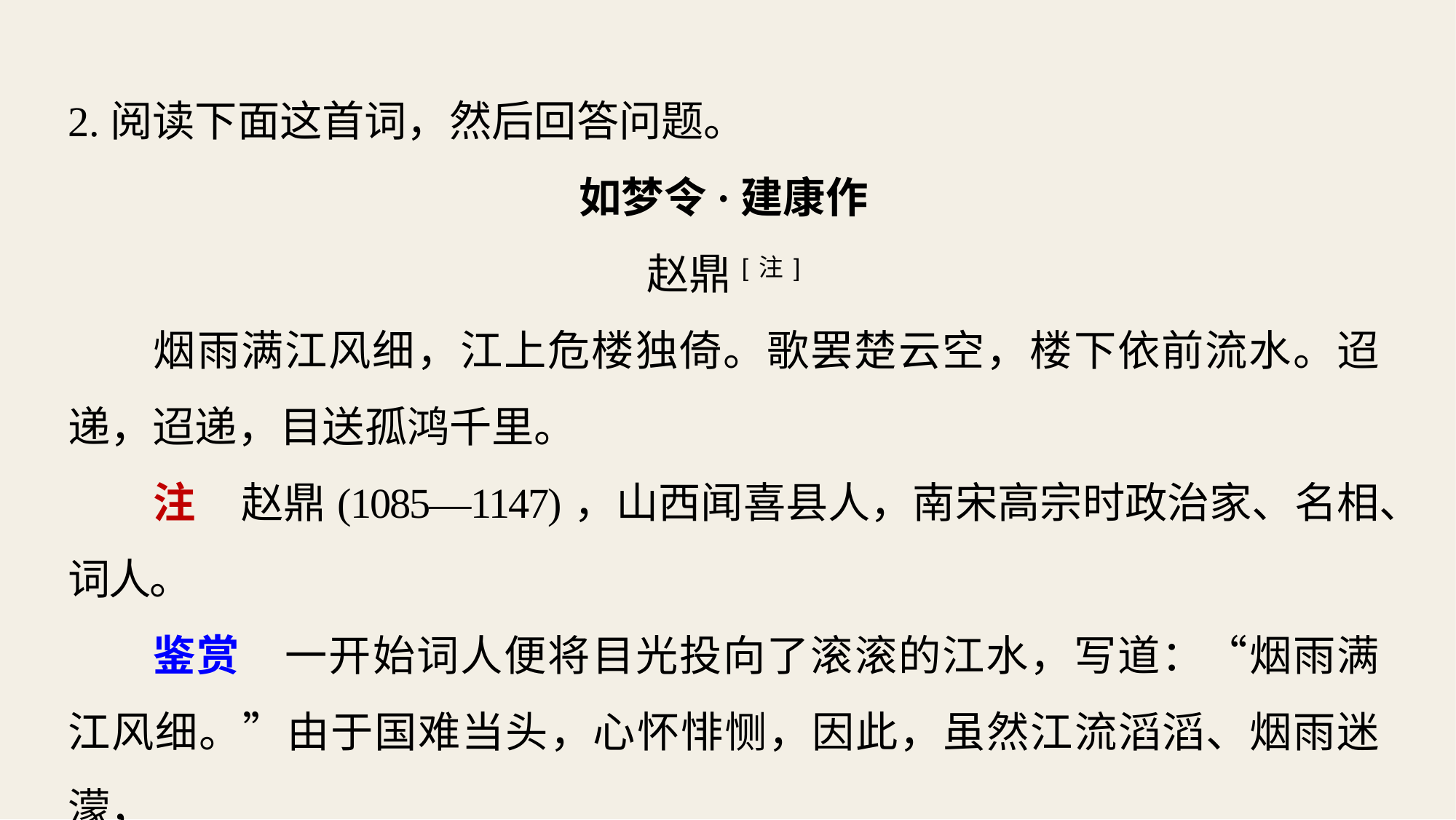

2.阅读下面这首词，然后回答问题。
如梦令·建康作
赵鼎[注]
烟雨满江风细，江上危楼独倚。歌罢楚云空，楼下依前流水。迢递，迢递，目送孤鸿千里。
注　赵鼎(1085—1147)，山西闻喜县人，南宋高宗时政治家、名相、词人。
鉴赏　一开始词人便将目光投向了滚滚的江水，写道：“烟雨满江风细。”由于国难当头，心怀悱恻，因此，虽然江流滔滔、烟雨迷濛，